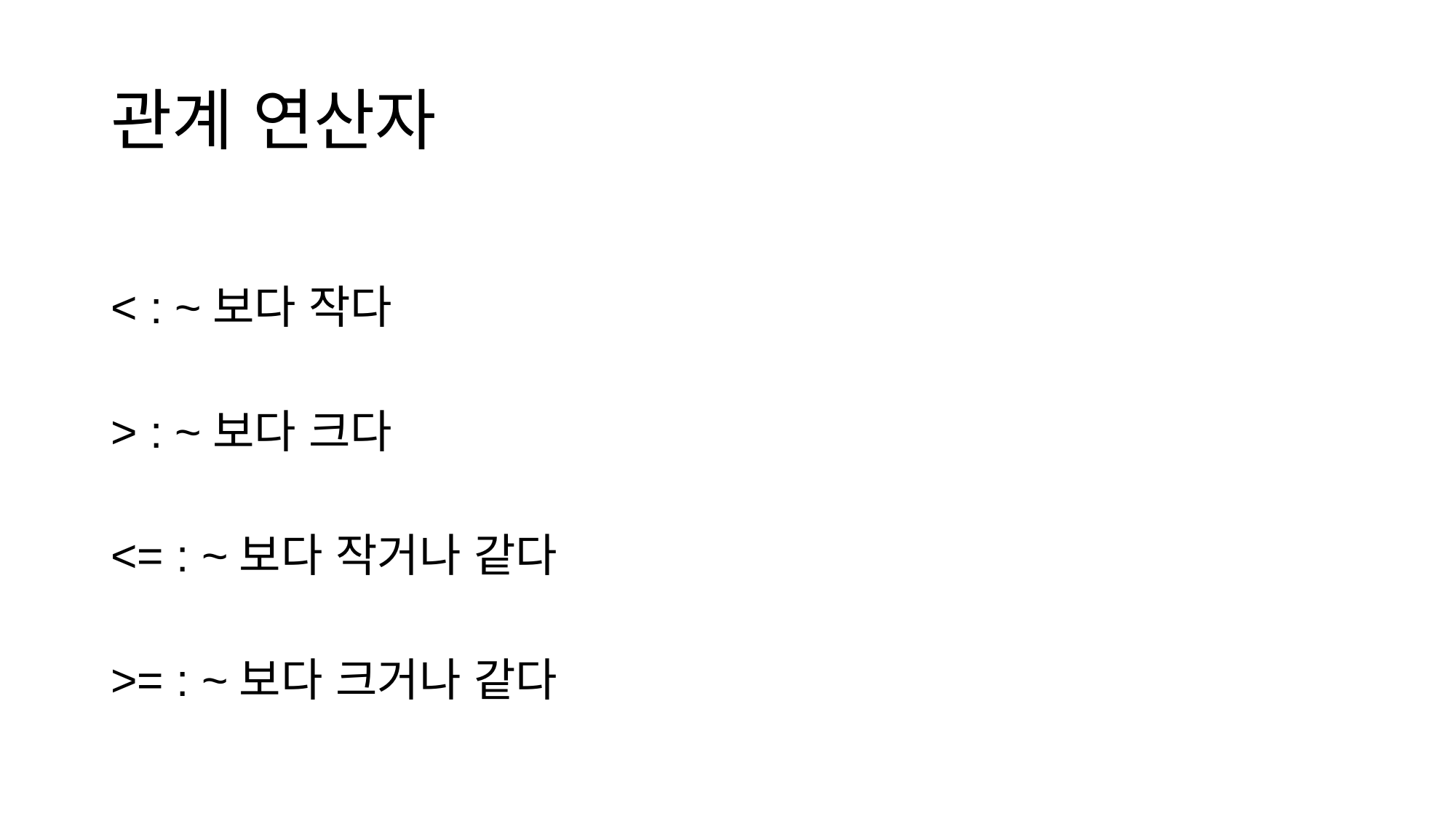

# 관계 연산자
< : ~보다 작다
> : ~보다 크다
<= : ~보다 작거나 같다
>= : ~보다 크거나 같다